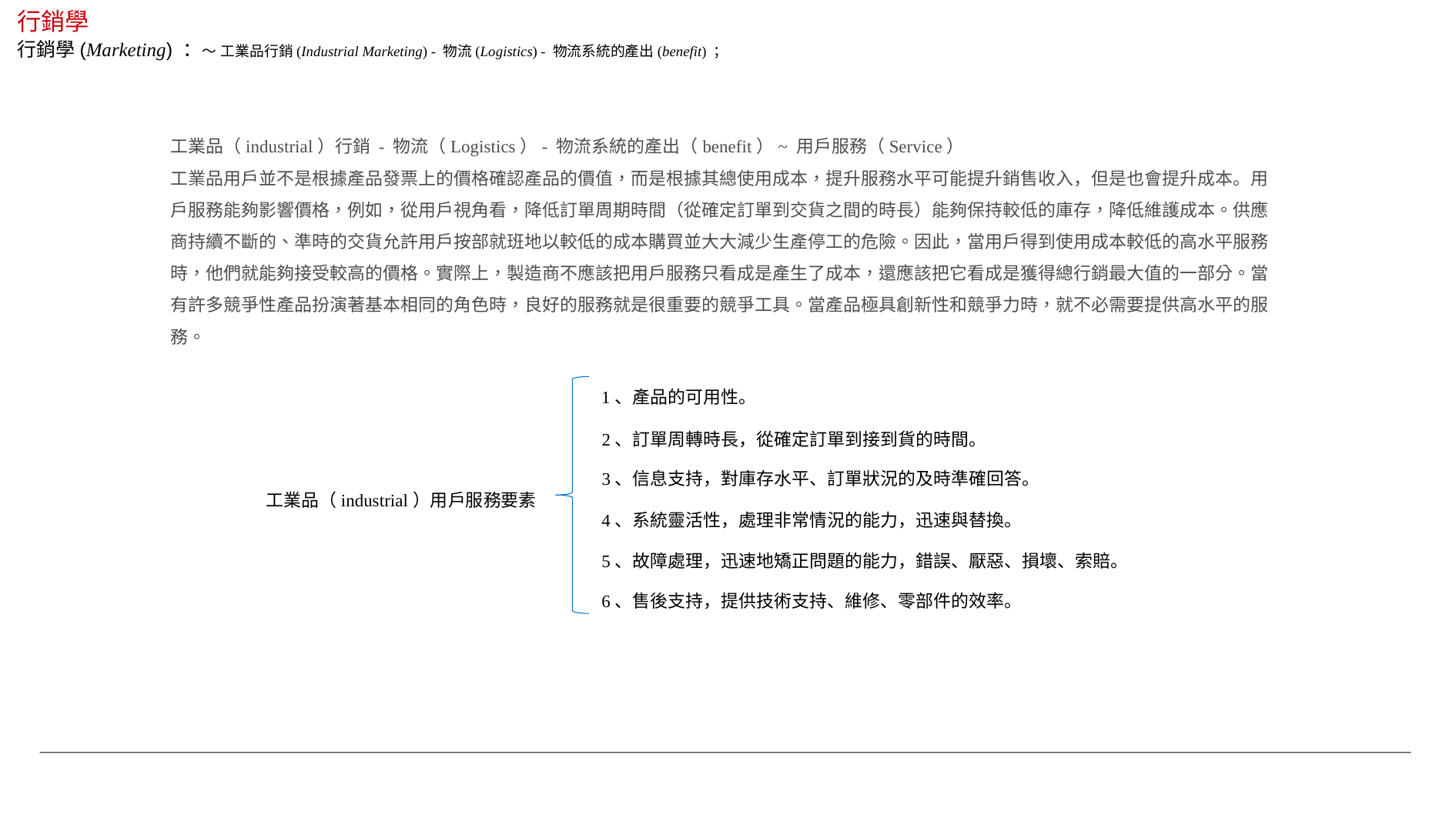

行銷學
行銷學(Marketing) ：～ 工業品行銷(Industrial Marketing) - 物流(Logistics) - 物流系統的產出(benefit) ；
工業品（industrial）行銷 - 物流（Logistics）- 物流系統的產出（benefit）~ 用戶服務（Service）
工業品用戶並不是根據產品發票上的價格確認產品的價值，而是根據其總使用成本，提升服務水平可能提升銷售收入，但是也會提升成本。用戶服務能夠影響價格，例如，從用戶視角看，降低訂單周期時間（從確定訂單到交貨之間的時長）能夠保持較低的庫存，降低維護成本。供應商持續不斷的、準時的交貨允許用戶按部就班地以較低的成本購買並大大減少生產停工的危險。因此，當用戶得到使用成本較低的高水平服務時，他們就能夠接受較高的價格。實際上，製造商不應該把用戶服務只看成是產生了成本，還應該把它看成是獲得總行銷最大值的一部分。當有許多競爭性產品扮演著基本相同的角色時，良好的服務就是很重要的競爭工具。當產品極具創新性和競爭力時，就不必需要提供高水平的服務。
1、產品的可用性。

2、訂單周轉時長，從確定訂單到接到貨的時間。
3、信息支持，對庫存水平、訂單狀況的及時準確回答。
工業品（industrial）用戶服務要素
4、系統靈活性，處理非常情況的能力，迅速與替換。
5、故障處理，迅速地矯正問題的能力，錯誤、厭惡、損壞、索賠。
6、售後支持，提供技術支持、維修、零部件的效率。